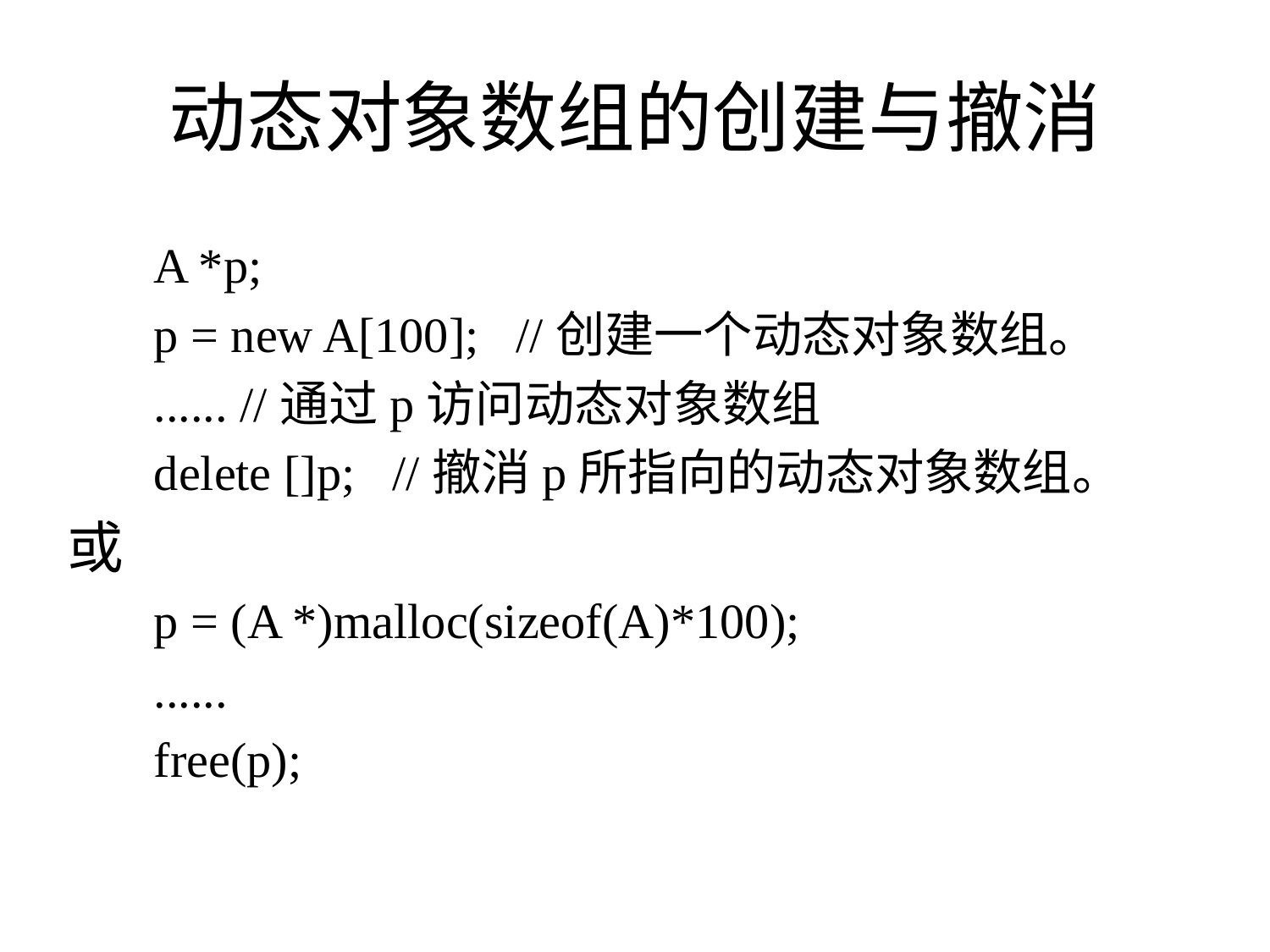

# 动态对象数组的创建与撤消
A *p;
p = new A[100];   //创建一个动态对象数组。
...... //通过p访问动态对象数组
delete []p;   //撤消p所指向的动态对象数组。
或
p = (A *)malloc(sizeof(A)*100);
......
free(p);